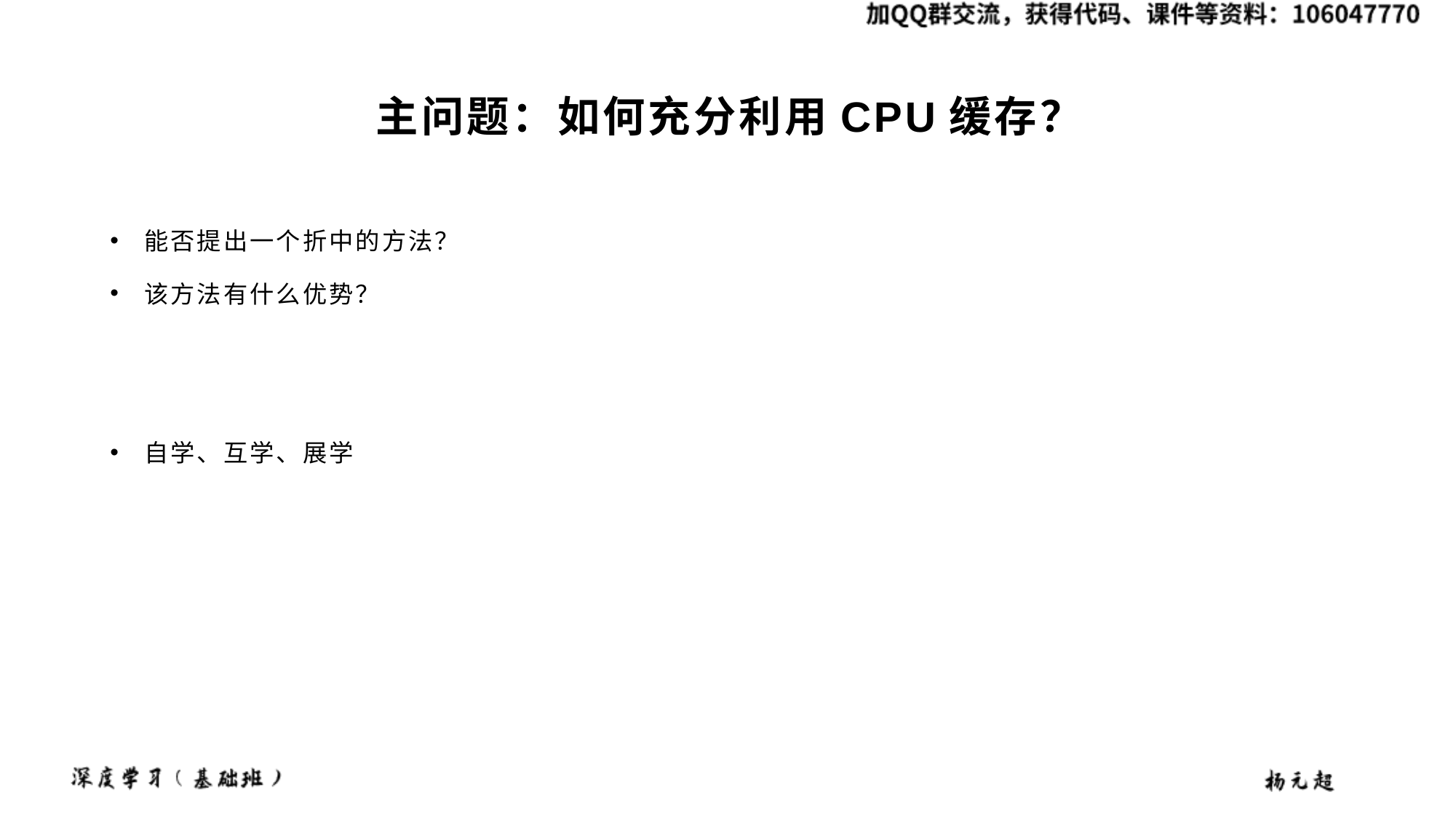

# 主问题：如何充分利用CPU缓存？
能否提出一个折中的方法？
该方法有什么优势？

自学、互学、展学